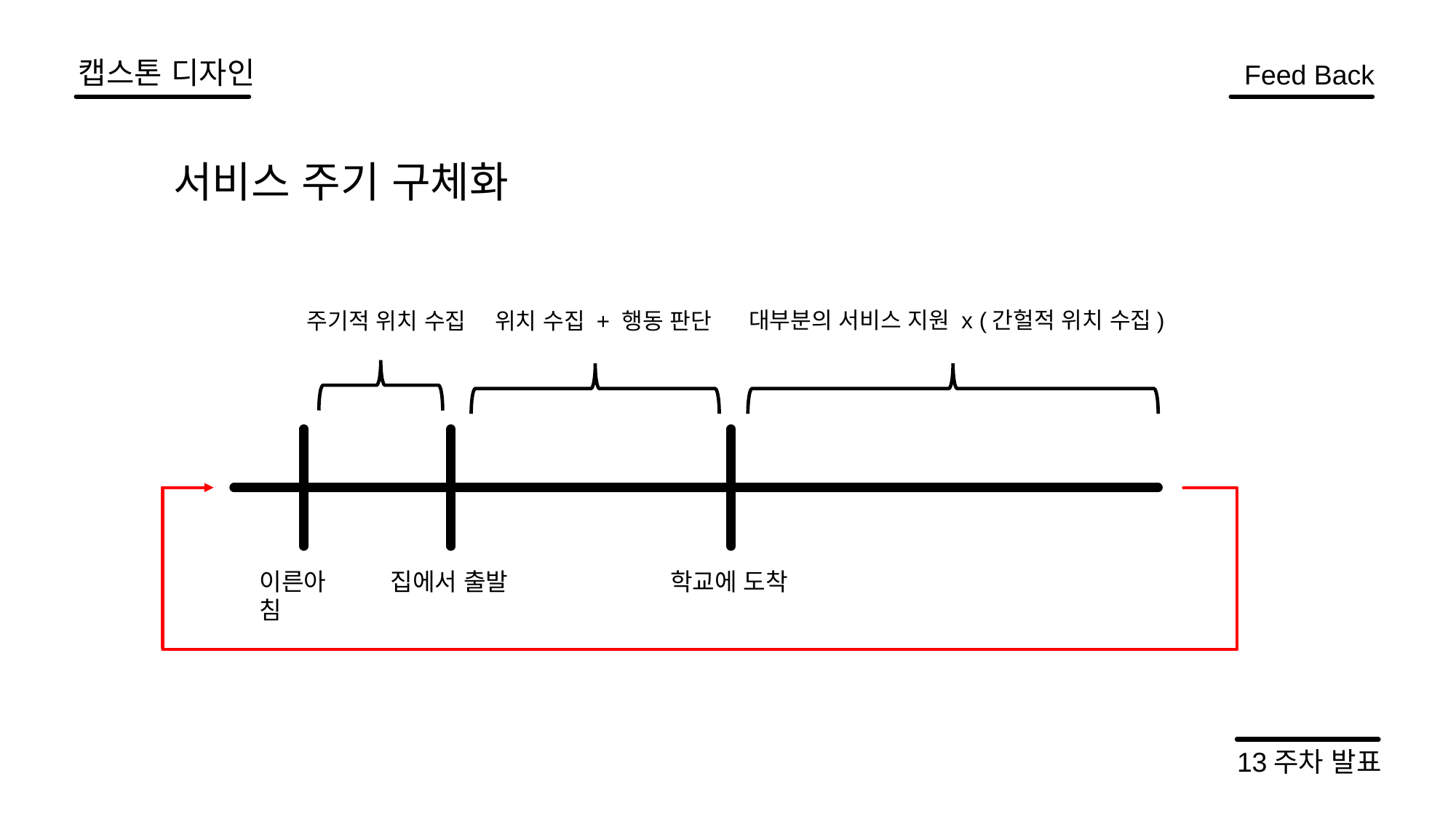

캡스톤 디자인
Feed Back
서비스 주기 구체화

대부분의 서비스 지원 x (간헐적 위치 수집)
위치 수집 + 행동 판단
 주기적 위치 수집

이른아침
집에서 출발
학교에 도착
13주차 발표